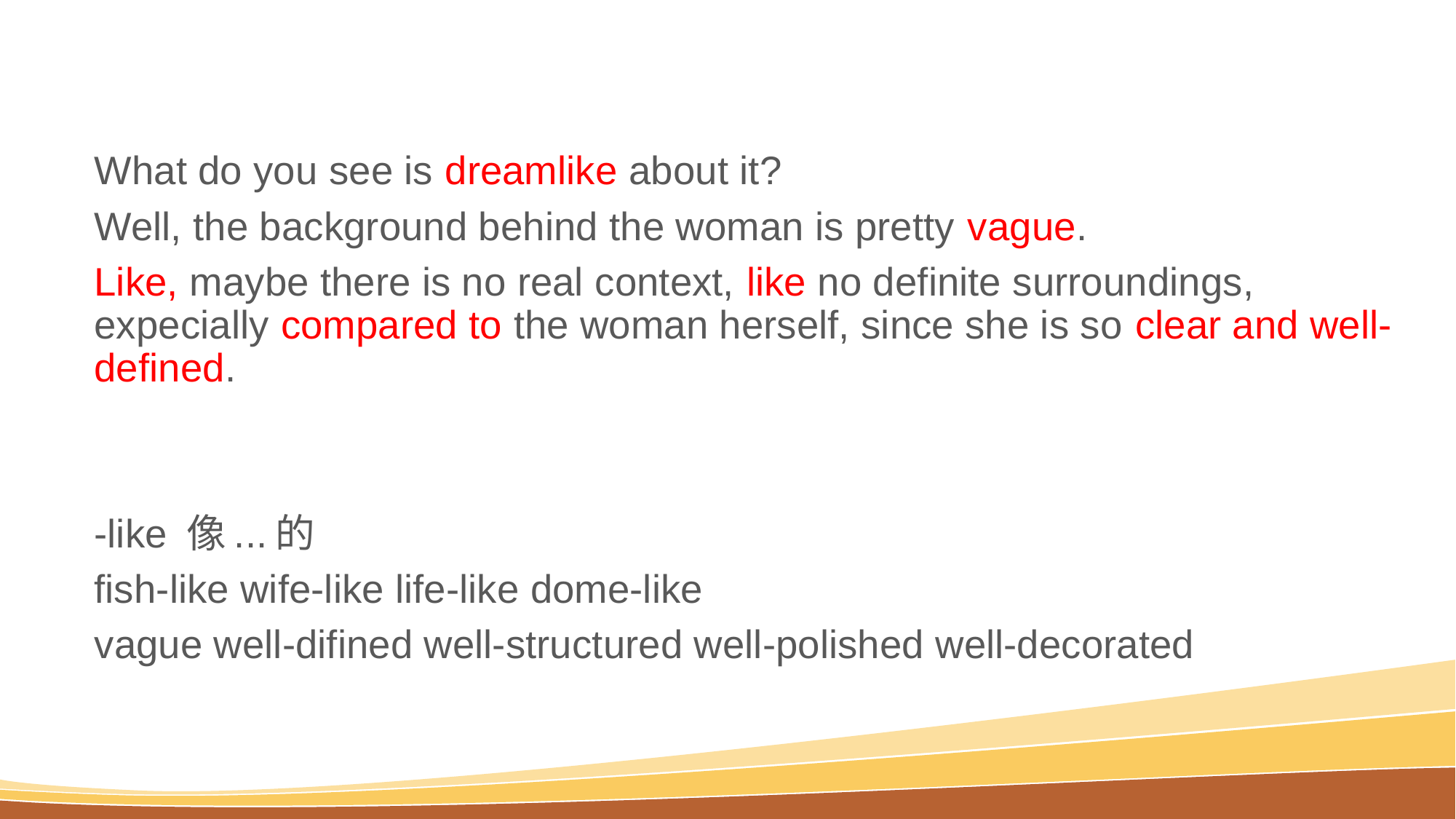

#
What do you see is dreamlike about it?
Well, the background behind the woman is pretty vague.
Like, maybe there is no real context, like no definite surroundings, expecially compared to the woman herself, since she is so clear and well-defined.

-like 像...的
fish-like wife-like life-like dome-like
vague well-difined well-structured well-polished well-decorated